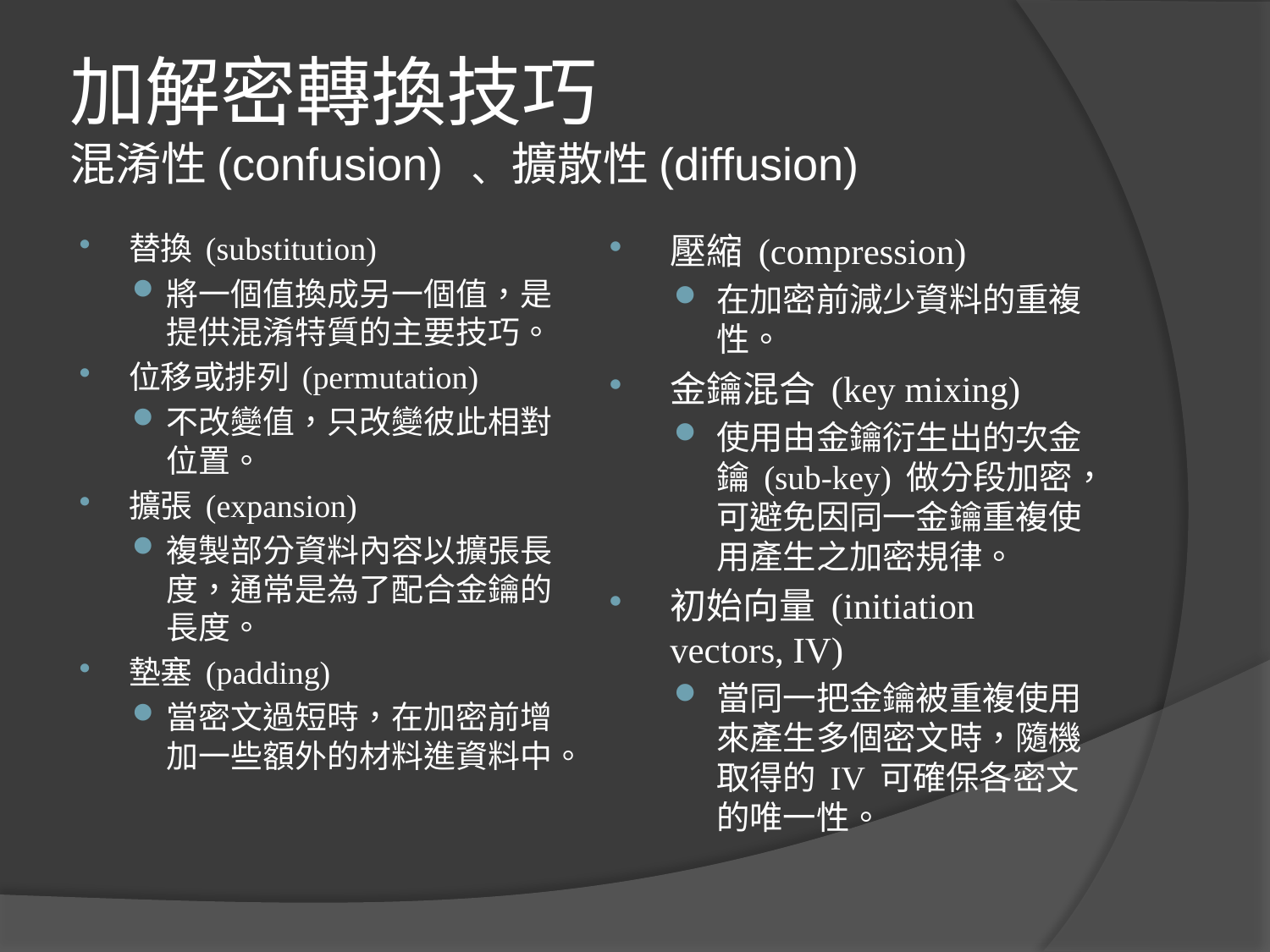

# 加解密轉換技巧 混淆性(confusion) ﹑擴散性(diffusion)
替換 (substitution)
將一個值換成另一個值，是提供混淆特質的主要技巧。
位移或排列 (permutation)
不改變值，只改變彼此相對位置。
擴張 (expansion)
複製部分資料內容以擴張長度，通常是為了配合金鑰的長度。
墊塞 (padding)
當密文過短時，在加密前增加一些額外的材料進資料中。

壓縮 (compression)
在加密前減少資料的重複性。
金鑰混合 (key mixing)
使用由金鑰衍生出的次金鑰 (sub-key) 做分段加密，可避免因同一金鑰重複使用產生之加密規律。
初始向量 (initiation vectors, IV)
當同一把金鑰被重複使用來產生多個密文時，隨機取得的 IV 可確保各密文的唯一性。